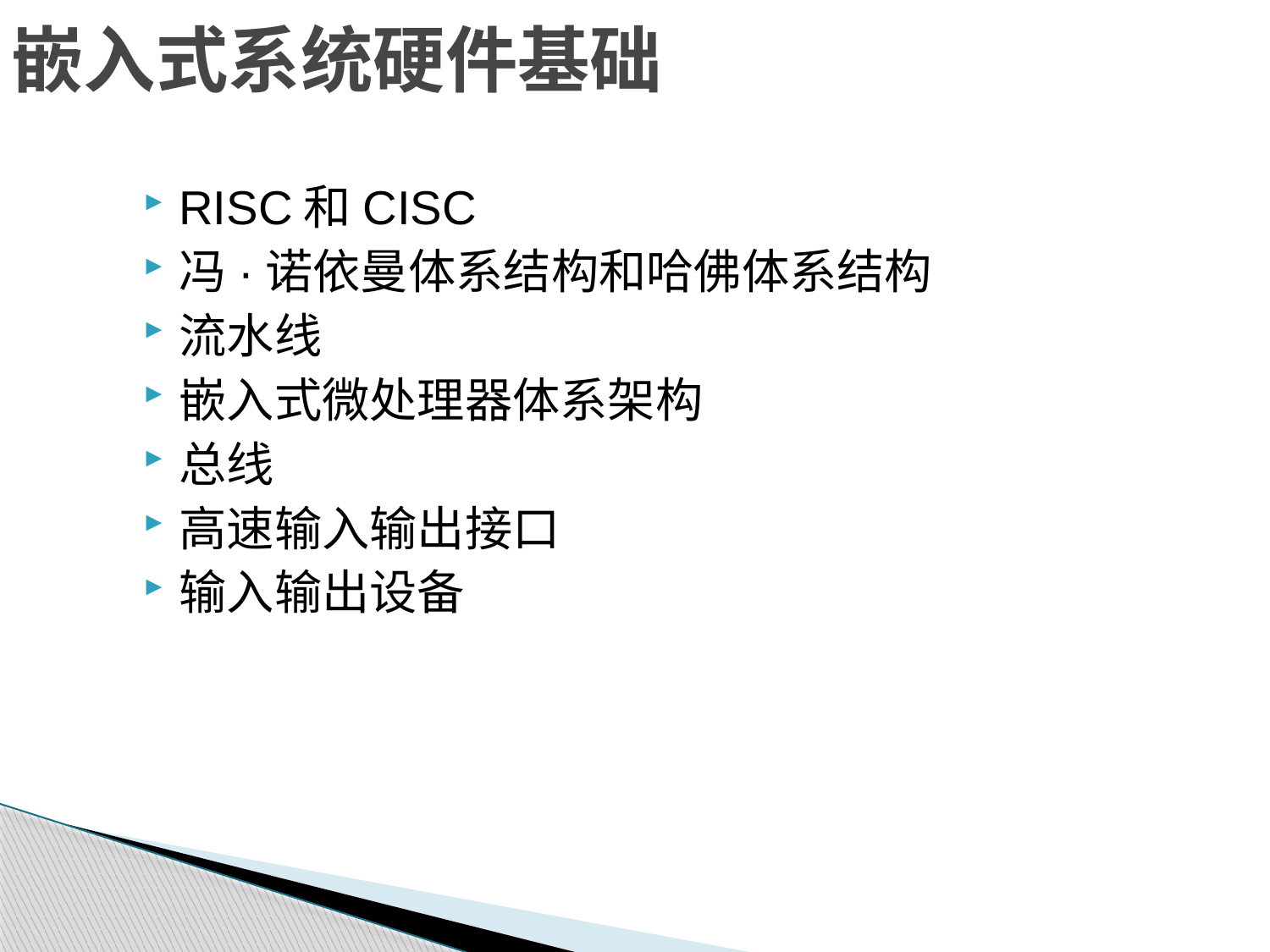

# 嵌入式系统硬件基础
RISC和CISC
冯·诺依曼体系结构和哈佛体系结构
流水线
嵌入式微处理器体系架构
总线
高速输入输出接口
输入输出设备